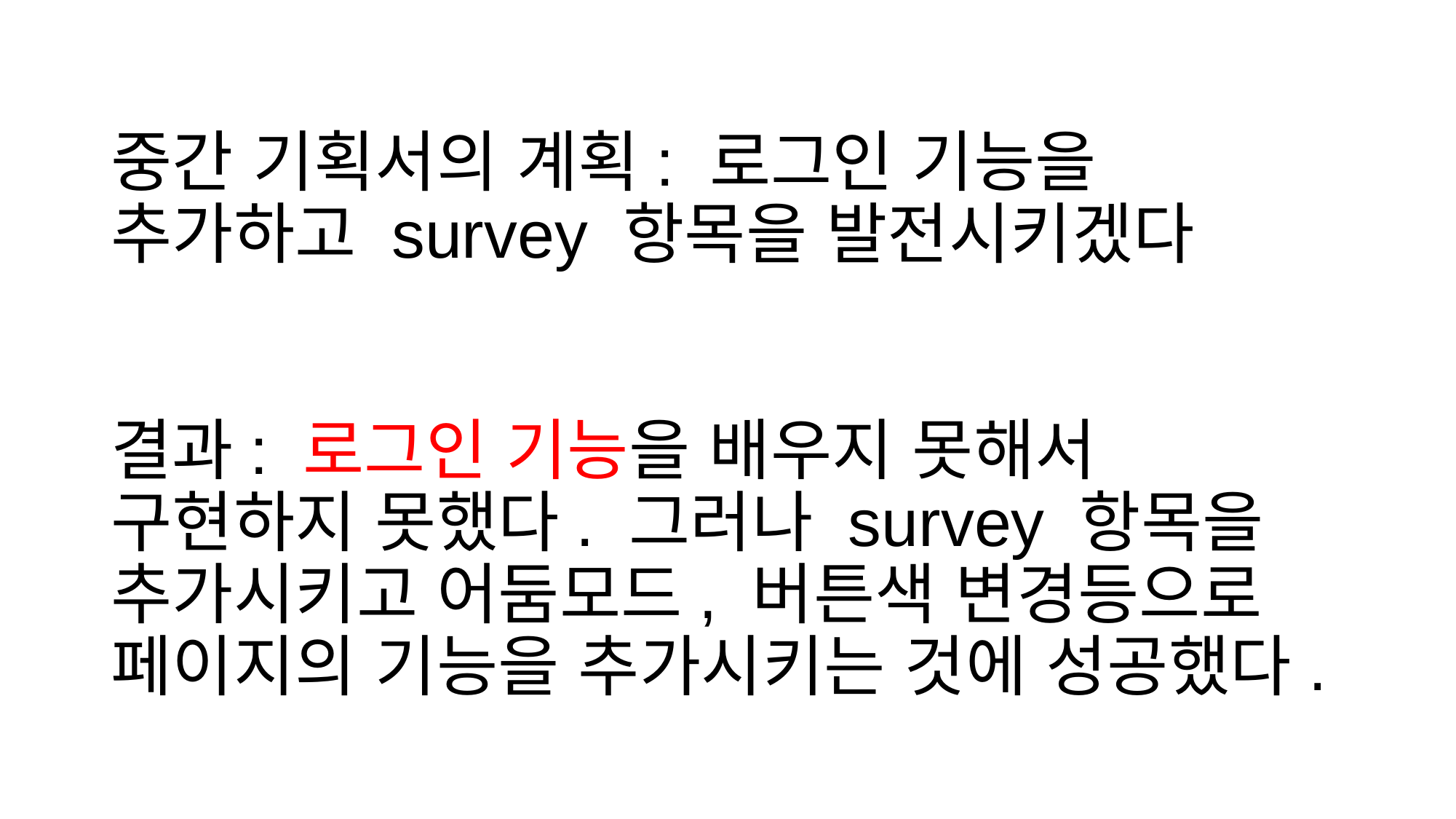

# 중간 기획서의 계획: 로그인 기능을 추가하고 survey 항목을 발전시키겠다 결과: 로그인 기능을 배우지 못해서 구현하지 못했다. 그러나 survey 항목을 추가시키고 어둠모드, 버튼색 변경등으로 페이지의 기능을 추가시키는 것에 성공했다.